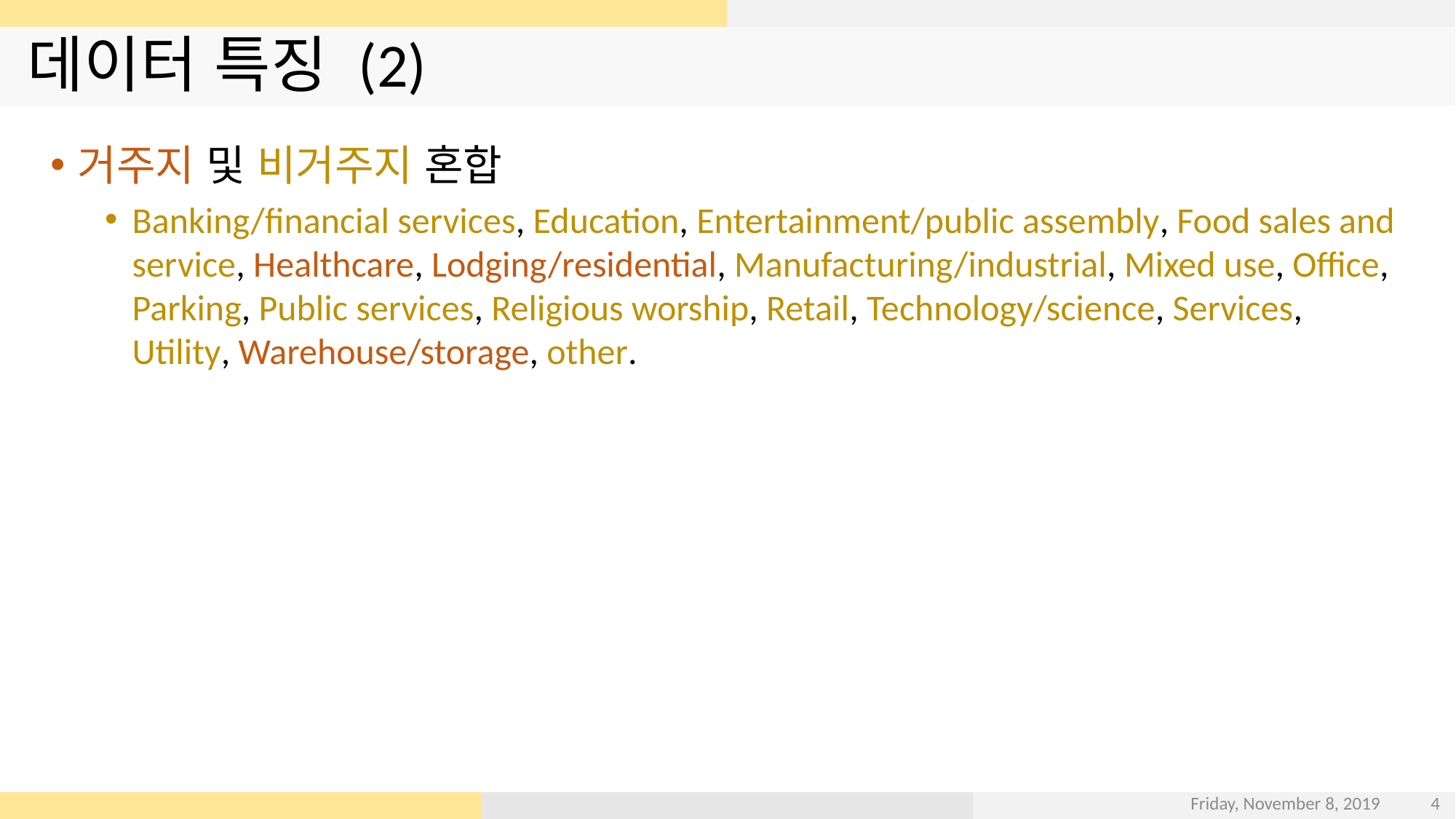

# 데이터 특징 (2)
거주지 및 비거주지 혼합
Banking/financial services, Education, Entertainment/public assembly, Food sales and service, Healthcare, Lodging/residential, Manufacturing/industrial, Mixed use, Office, Parking, Public services, Religious worship, Retail, Technology/science, Services, Utility, Warehouse/storage, other.